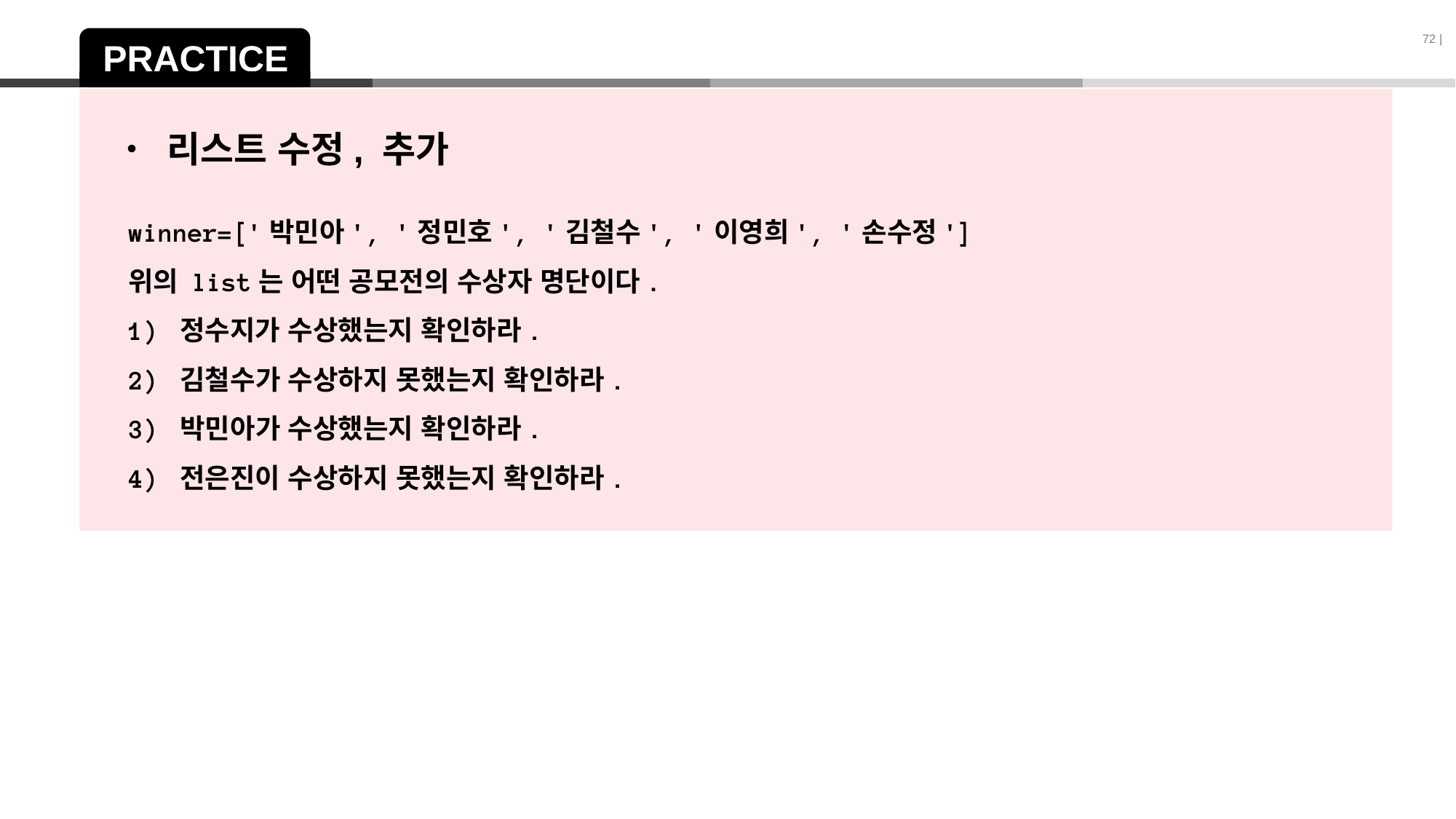

72 |

PRACTICE

• 리스트 수정, 추가

 winner=['박민아', '정민호', '김철수', '이영희', '손수정']
 위의 list는 어떤 공모전의 수상자 명단이다.
 1) 정수지가 수상했는지 확인하라.
 2) 김철수가 수상하지 못했는지 확인하라.
 3) 박민아가 수상했는지 확인하라.
 4) 전은진이 수상하지 못했는지 확인하라.